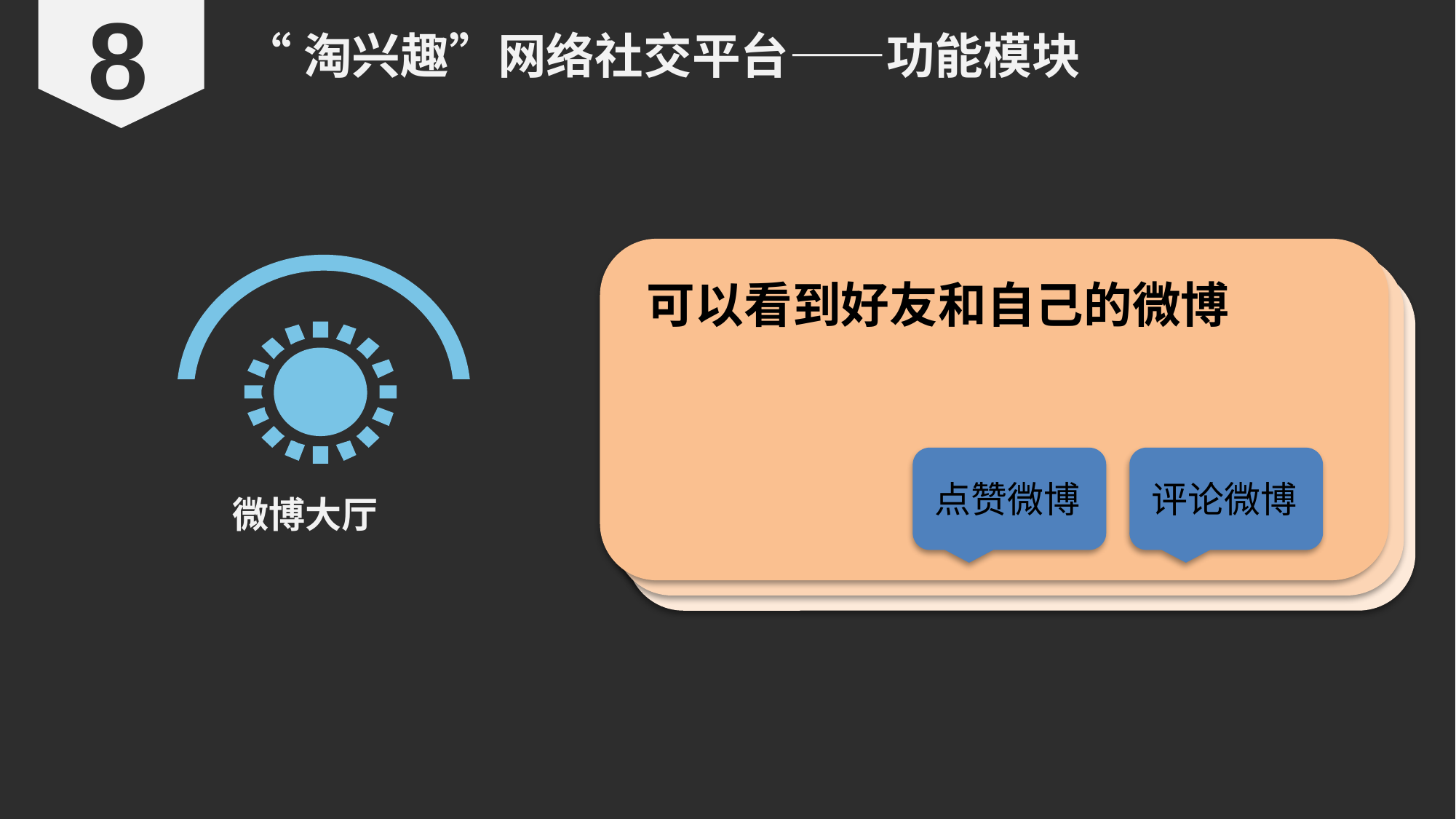

8
“淘兴趣”网络社交平台——功能模块

可以看到好友和自己的微博

点赞微博
评论微博
微博大厅